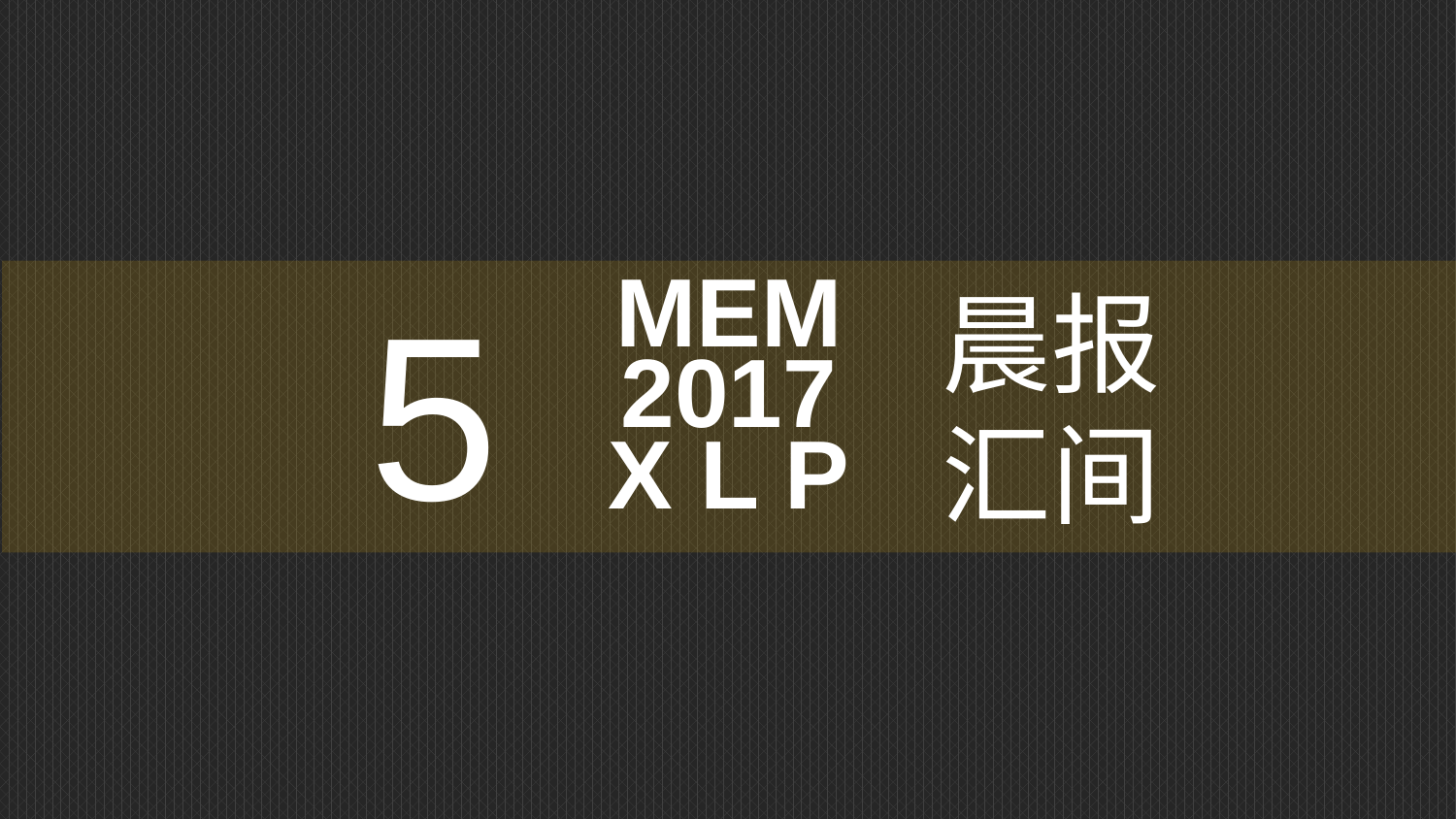

MEM
2017
X L P

5
晨报汇间